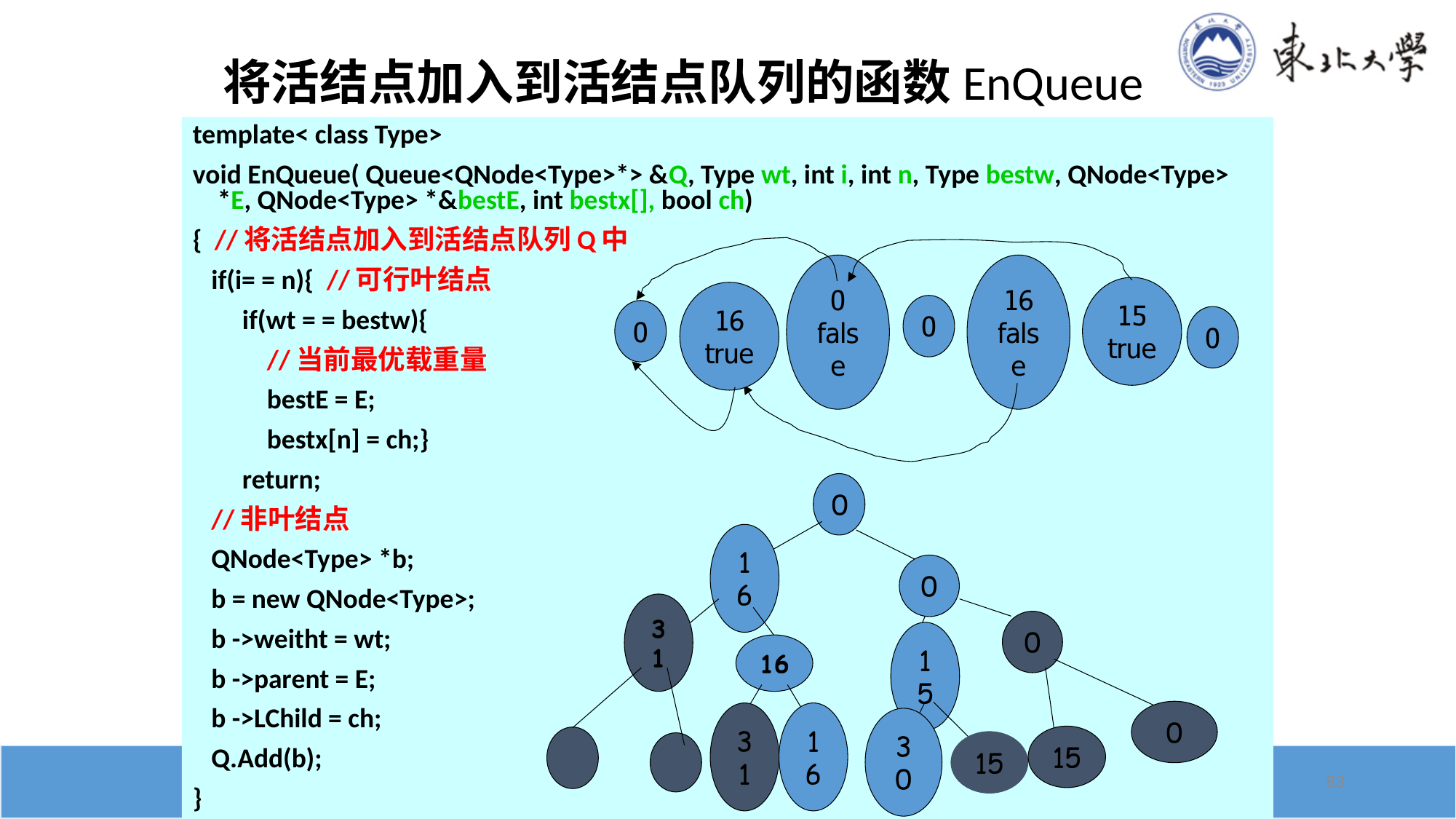

# 将活结点加入到活结点队列的函数EnQueue
template< class Type>
void EnQueue( Queue<QNode<Type>*> &Q, Type wt, int i, int n, Type bestw, QNode<Type> *E, QNode<Type> *&bestE, int bestx[], bool ch)
{  //将活结点加入到活结点队列Q中
   if(i= = n){  //可行叶结点
        if(wt = = bestw){
            //当前最优载重量
            bestE = E;
            bestx[n] = ch;}
        return;
   //非叶结点
   QNode<Type> *b;
   b = new QNode<Type>;
   b ->weitht = wt;
   b ->parent = E;
   b ->LChild = ch;
   Q.Add(b);
}

0
false
16
false
15
true
16
true
0
0
0

0

16
0

31

0

15
16

0

31
16
30
15

15

83